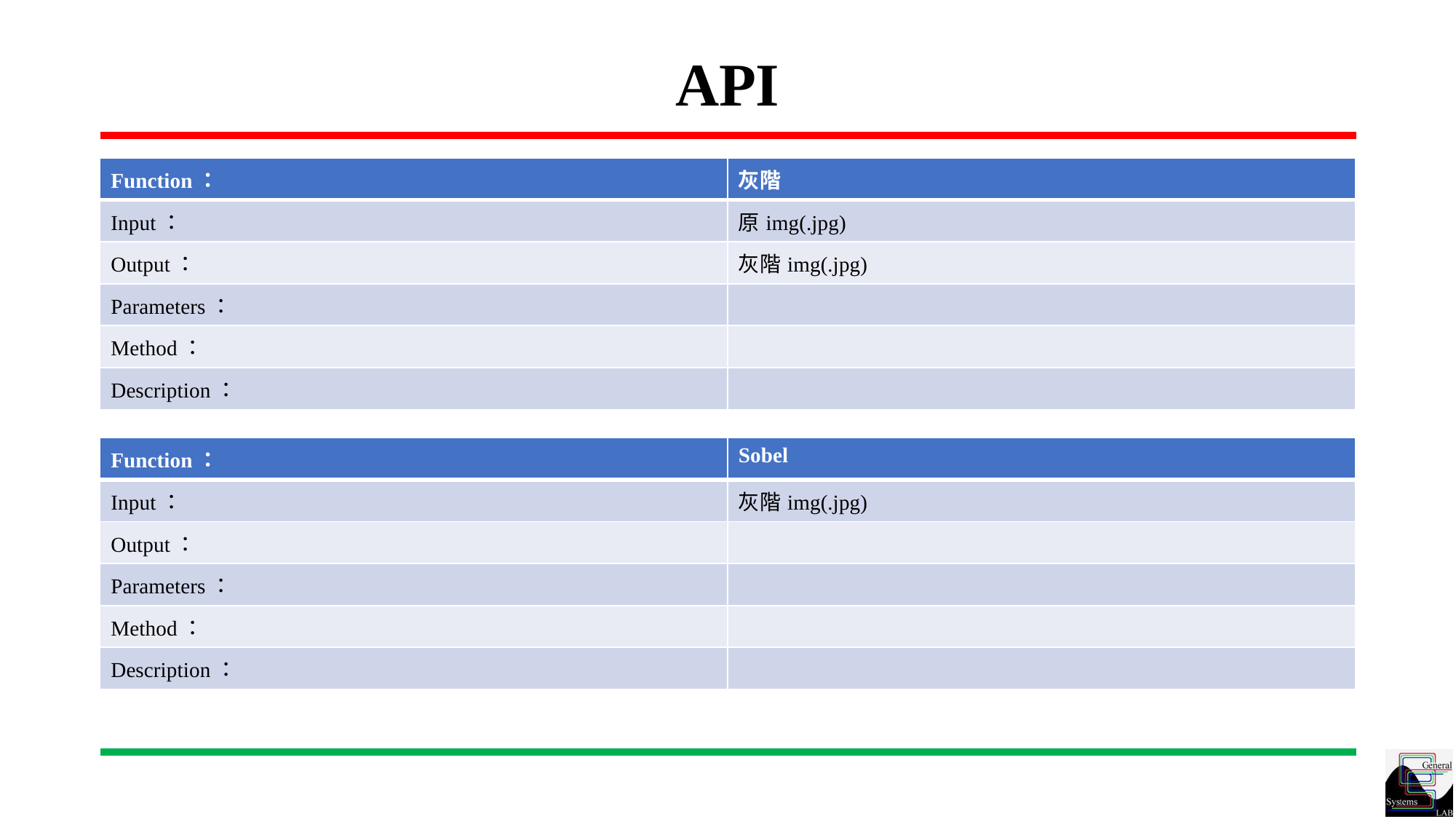

API

| Function： | 灰階 |
| --- | --- |
| Input： | 原img(.jpg) |
| Output： | 灰階img(.jpg) |
| Parameters： |  |
| Method： |  |
| Description： |  |
| Function： | Sobel |
| --- | --- |
| Input： | 灰階img(.jpg) |
| Output： |  |
| Parameters： |  |
| Method： |  |
| Description： |  |